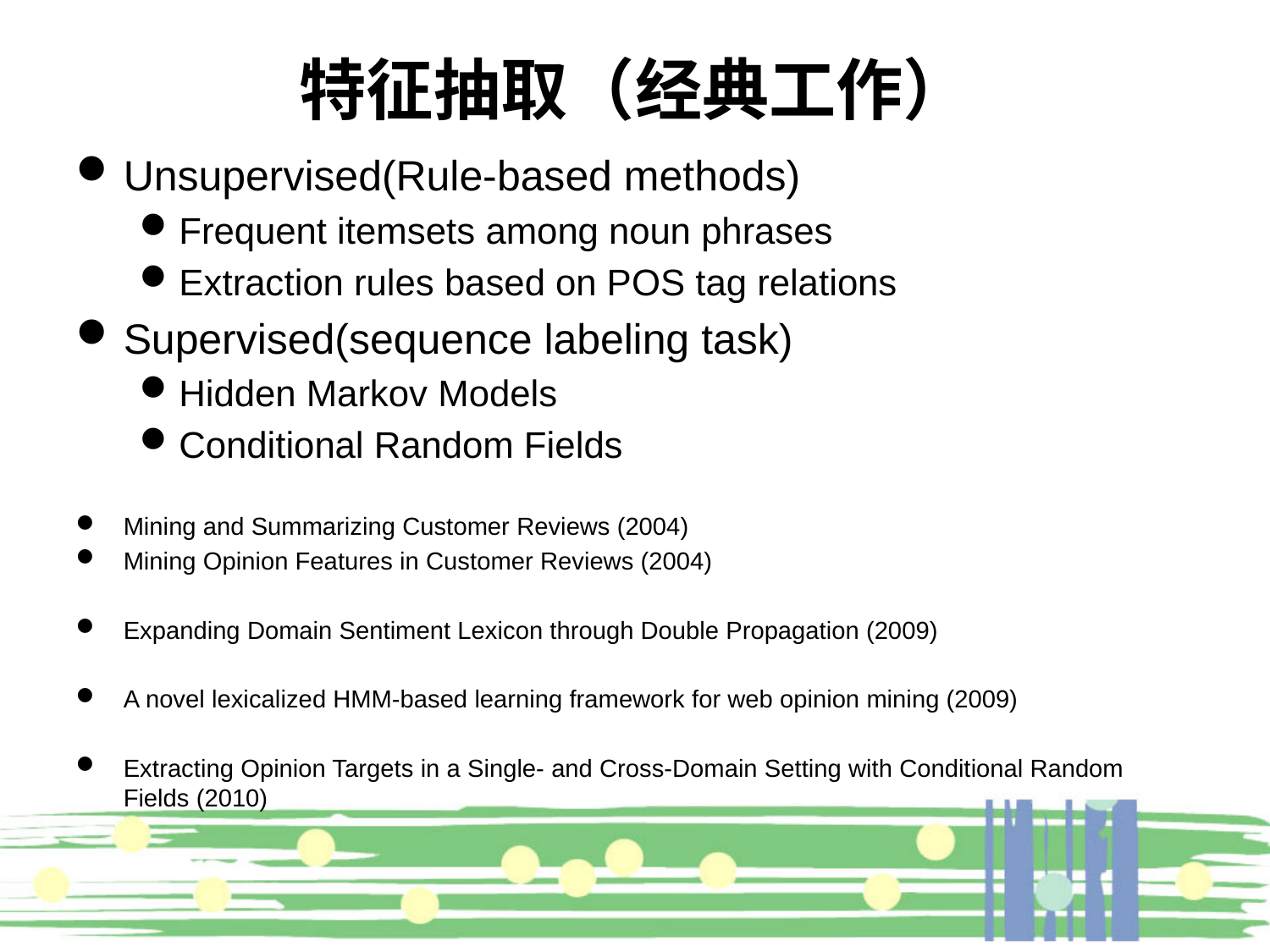

# 特征抽取（经典工作）
Unsupervised(Rule-based methods)
Frequent itemsets among noun phrases
Extraction rules based on POS tag relations
Supervised(sequence labeling task)
Hidden Markov Models
Conditional Random Fields

Mining and Summarizing Customer Reviews (2004)
Mining Opinion Features in Customer Reviews (2004)

Expanding Domain Sentiment Lexicon through Double Propagation (2009)

A novel lexicalized HMM-based learning framework for web opinion mining (2009)

Extracting Opinion Targets in a Single- and Cross-Domain Setting with Conditional Random Fields (2010)